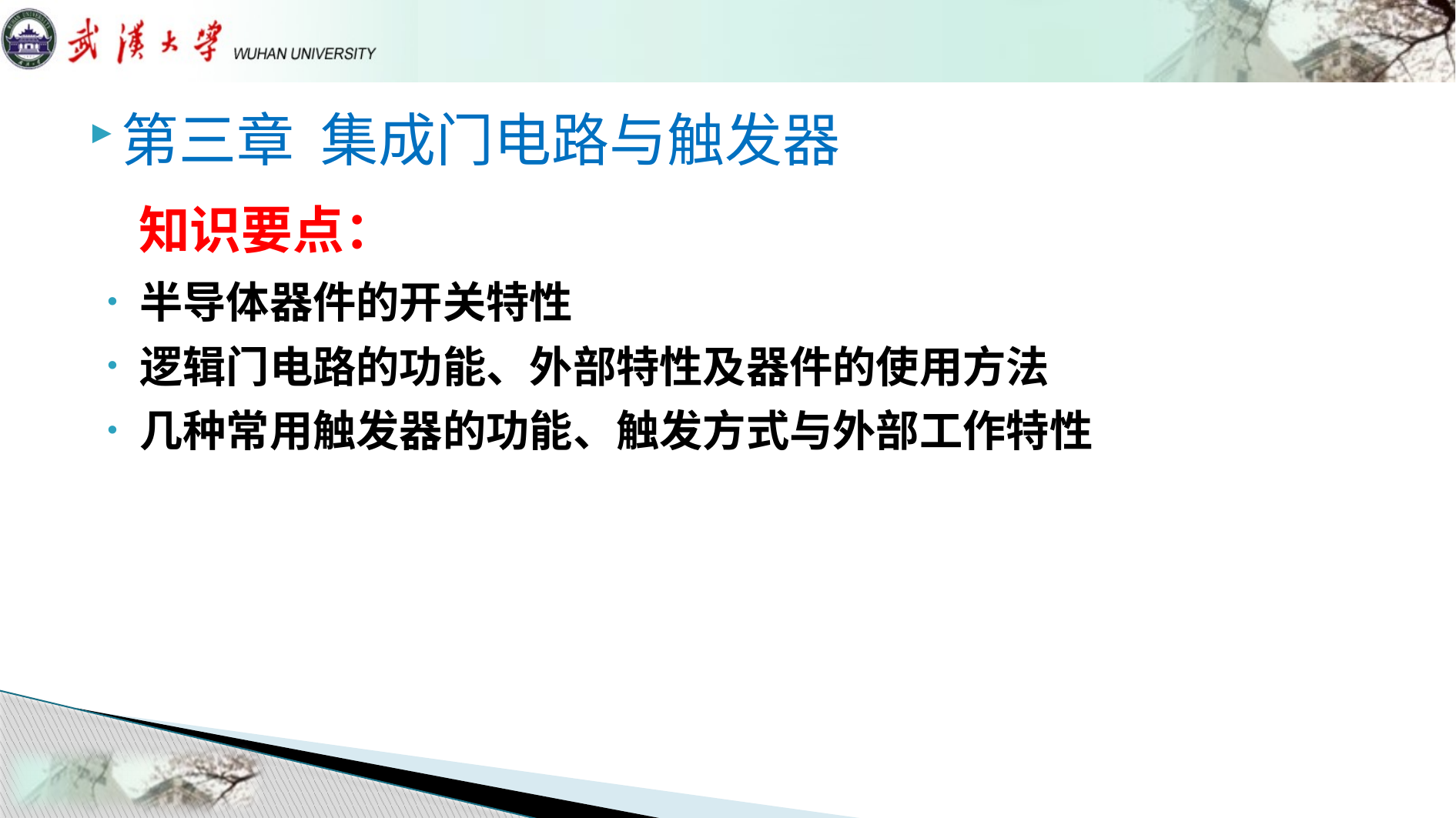

第三章  集成门电路与触发器
知识要点：
半导体器件的开关特性
逻辑门电路的功能、外部特性及器件的使用方法
几种常用触发器的功能、触发方式与外部工作特性